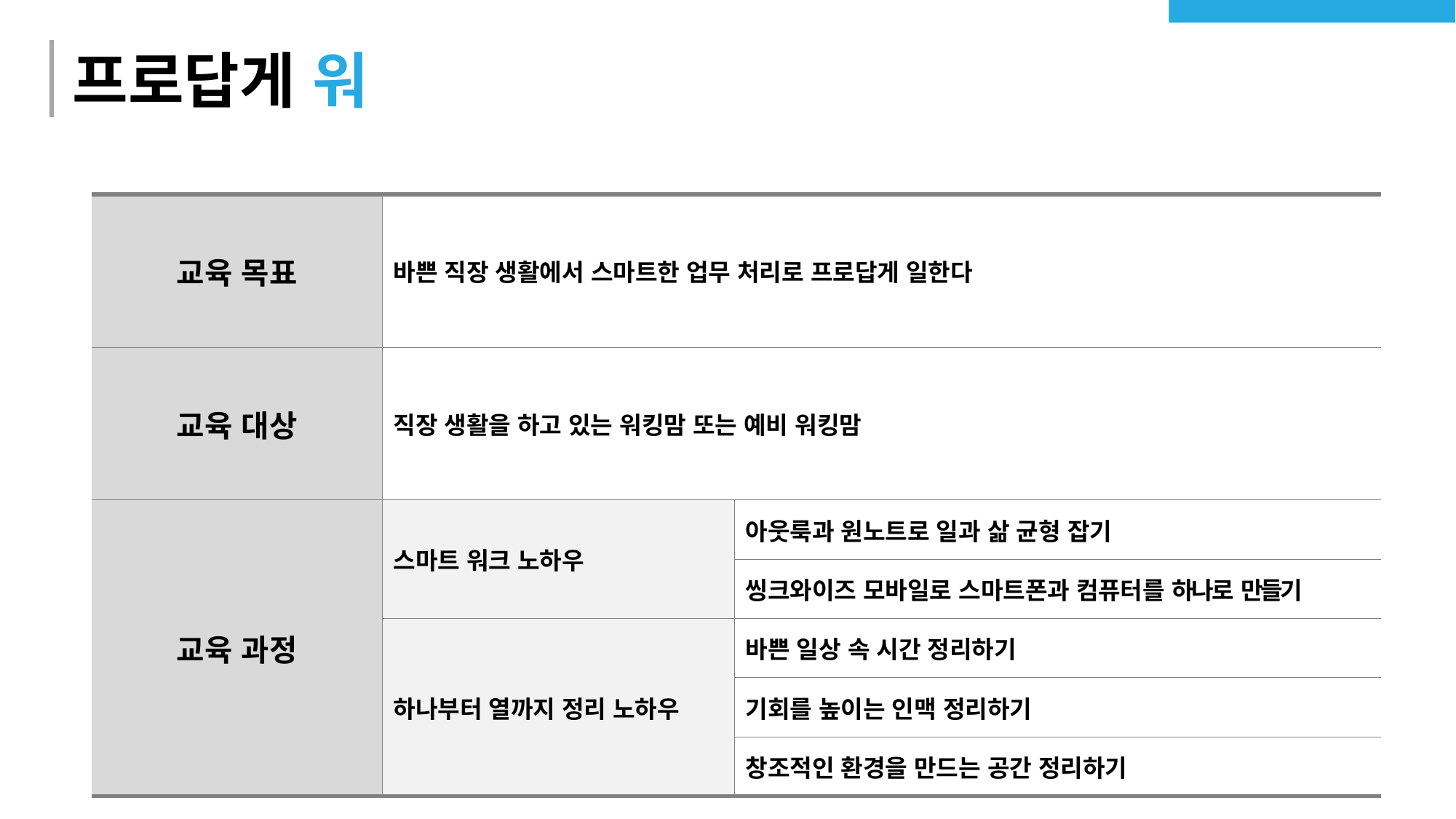

# 프로답게 워
| 교육 목표 | 바쁜 직장 생활에서 스마트한 업무 처리로 프로답게 일한다 |  |
| --- | --- | --- |
| 교육 대상 | 직장 생활을 하고 있는 워킹맘 또는 예비 워킹맘 |  |
| 교육 과정 | 스마트 워크 노하우 | 아웃룩과 원노트로 일과 삶 균형 잡기 |
|  |  | 씽크와이즈 모바일로 스마트폰과 컴퓨터를 하나로 만들기 |
|  | 하나부터 열까지 정리 노하우 | 바쁜 일상 속 시간 정리하기 |
|  |  | 기회를 높이는 인맥 정리하기 |
|  |  | 창조적인 환경을 만드는 공간 정리하기 |